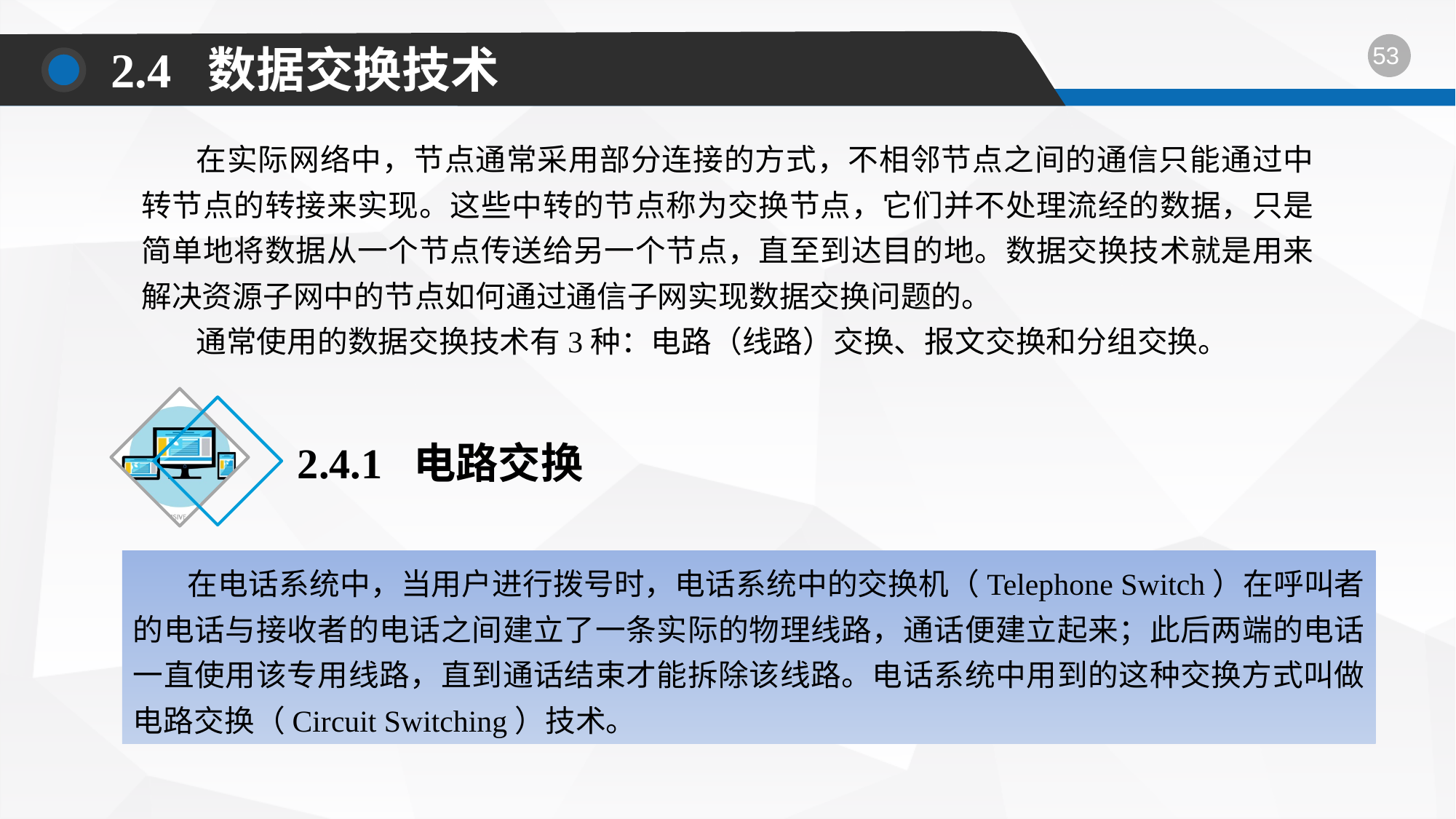

2.4  数据交换技术
在实际网络中，节点通常采用部分连接的方式，不相邻节点之间的通信只能通过中转节点的转接来实现。这些中转的节点称为交换节点，它们并不处理流经的数据，只是简单地将数据从一个节点传送给另一个节点，直至到达目的地。数据交换技术就是用来解决资源子网中的节点如何通过通信子网实现数据交换问题的。
通常使用的数据交换技术有3种：电路（线路）交换、报文交换和分组交换。

2.4.1  电路交换
在电话系统中，当用户进行拨号时，电话系统中的交换机（Telephone Switch）在呼叫者的电话与接收者的电话之间建立了一条实际的物理线路，通话便建立起来；此后两端的电话一直使用该专用线路，直到通话结束才能拆除该线路。电话系统中用到的这种交换方式叫做电路交换（Circuit Switching）技术。